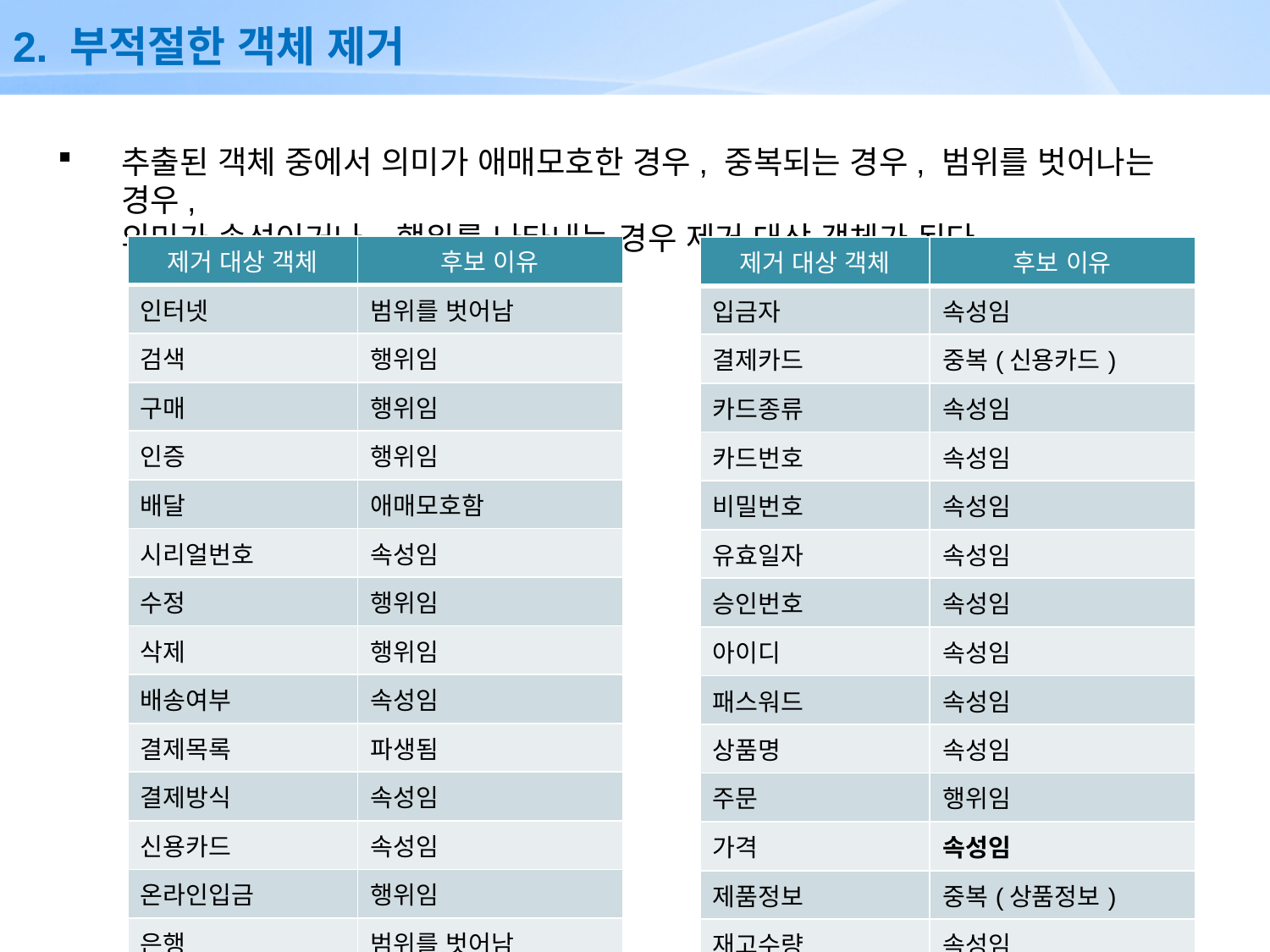

# 2. 부적절한 객체 제거
추출된 객체 중에서 의미가 애매모호한 경우, 중복되는 경우, 범위를 벗어나는 경우,
의미가 속성이거나, 행위를 나타내는 경우 제거 대상 객체가 된다.
| 제거 대상 객체 | 후보 이유 |
| --- | --- |
| 인터넷 | 범위를 벗어남 |
| 검색 | 행위임 |
| 구매 | 행위임 |
| 인증 | 행위임 |
| 배달 | 애매모호함 |
| 시리얼번호 | 속성임 |
| 수정 | 행위임 |
| 삭제 | 행위임 |
| 배송여부 | 속성임 |
| 결제목록 | 파생됨 |
| 결제방식 | 속성임 |
| 신용카드 | 속성임 |
| 온라인입금 | 행위임 |
| 은행 | 범위를 벗어남 |
| 계좌 | 범위를 벗어남 |
| 제거 대상 객체 | 후보 이유 |
| --- | --- |
| 입금자 | 속성임 |
| 결제카드 | 중복(신용카드) |
| 카드종류 | 속성임 |
| 카드번호 | 속성임 |
| 비밀번호 | 속성임 |
| 유효일자 | 속성임 |
| 승인번호 | 속성임 |
| 아이디 | 속성임 |
| 패스워드 | 속성임 |
| 상품명 | 속성임 |
| 주문 | 행위임 |
| 가격 | 속성임 |
| 제품정보 | 중복(상품정보) |
| 재고수량 | 속성임 |
| 주소 | 속성임 |